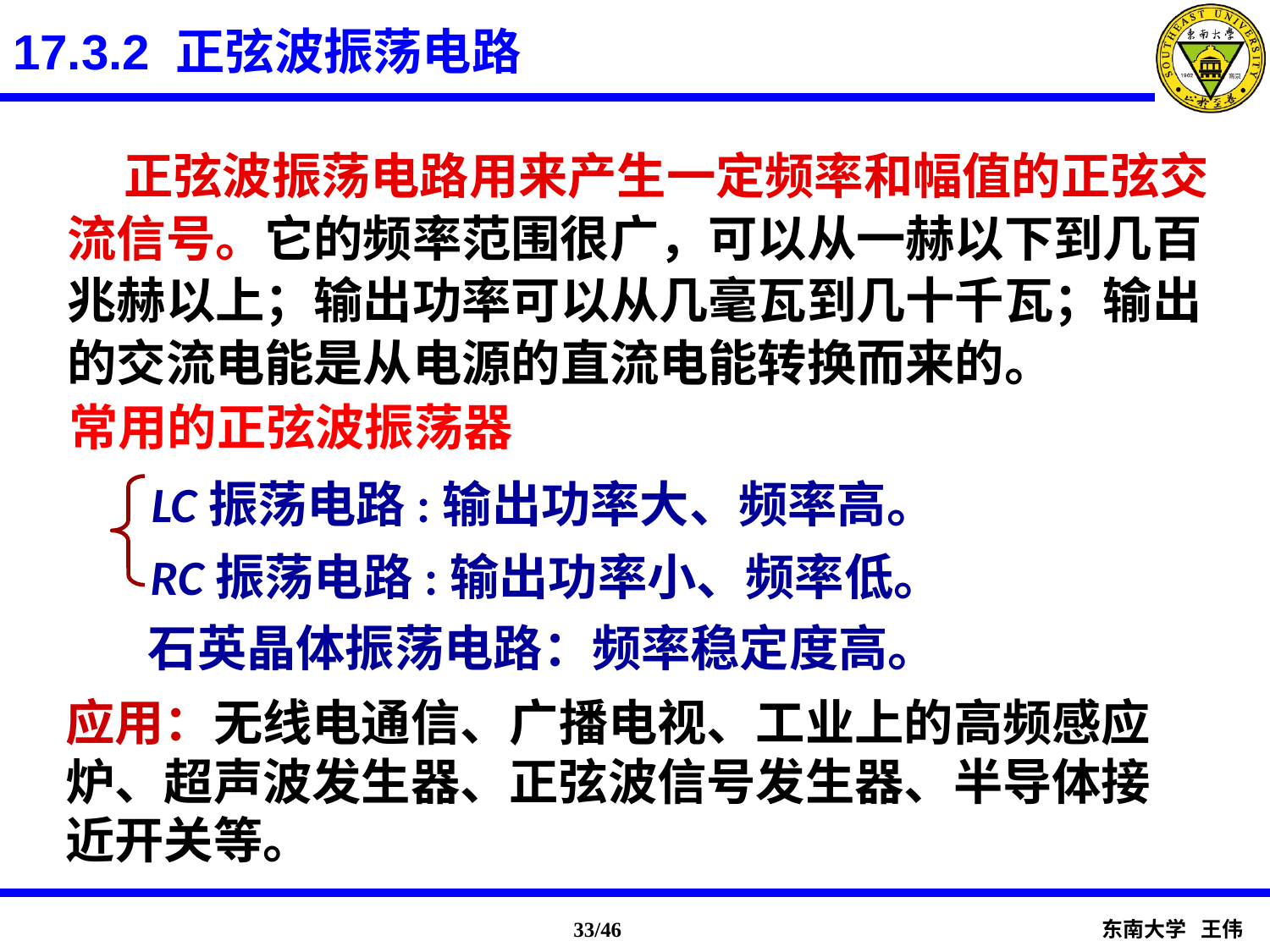

17.3.2 正弦波振荡电路
    正弦波振荡电路用来产生一定频率和幅值的正弦交流信号。它的频率范围很广，可以从一赫以下到几百兆赫以上；输出功率可以从几毫瓦到几十千瓦；输出的交流电能是从电源的直流电能转换而来的。
常用的正弦波振荡器
LC振荡电路:输出功率大、频率高。

RC振荡电路:输出功率小、频率低。
石英晶体振荡电路：频率稳定度高。
应用：无线电通信、广播电视、工业上的高频感应炉、超声波发生器、正弦波信号发生器、半导体接近开关等。